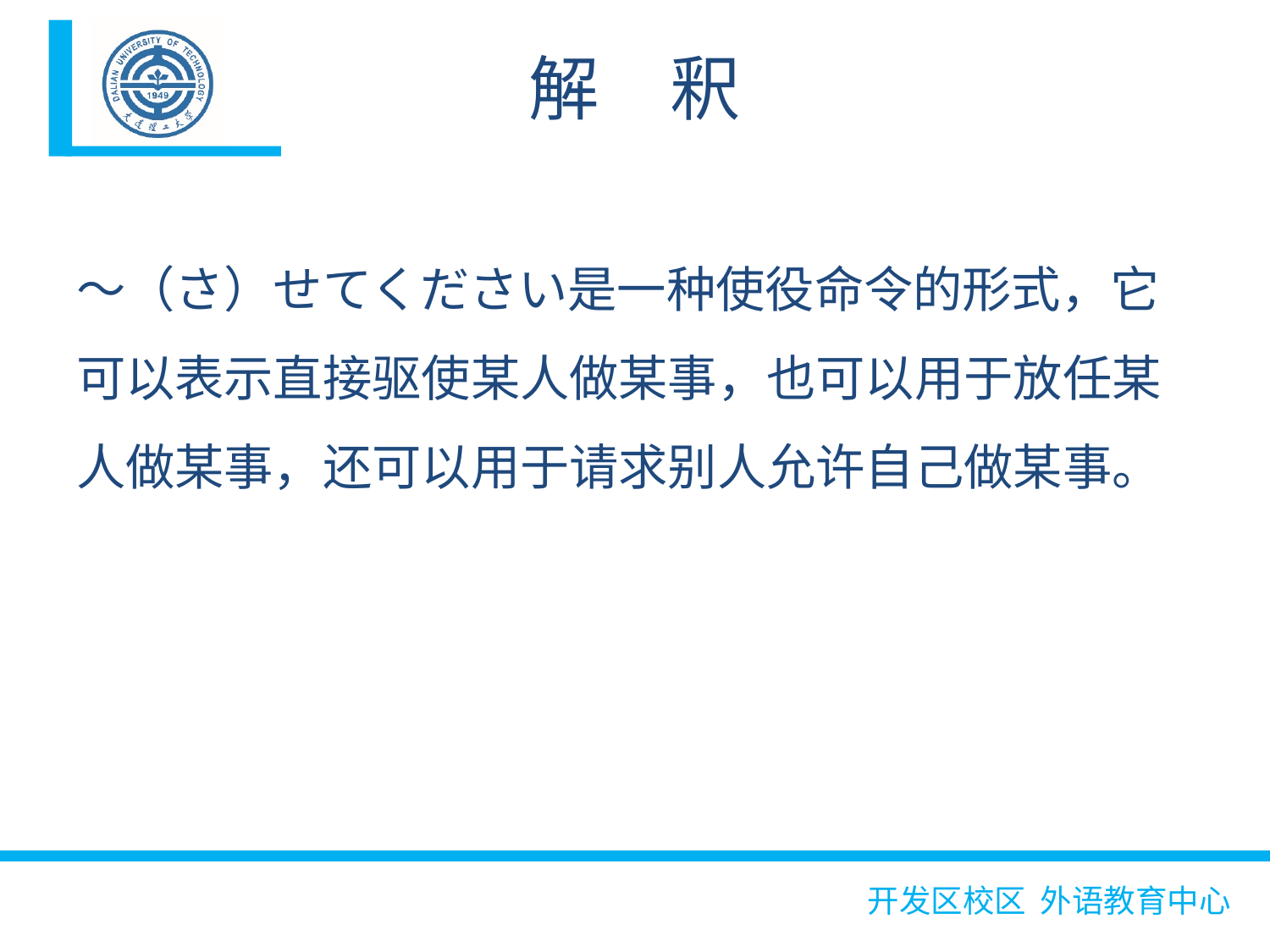

解　釈
～（さ）せてください是一种使役命令的形式，它可以表示直接驱使某人做某事，也可以用于放任某人做某事，还可以用于请求别人允许自己做某事。